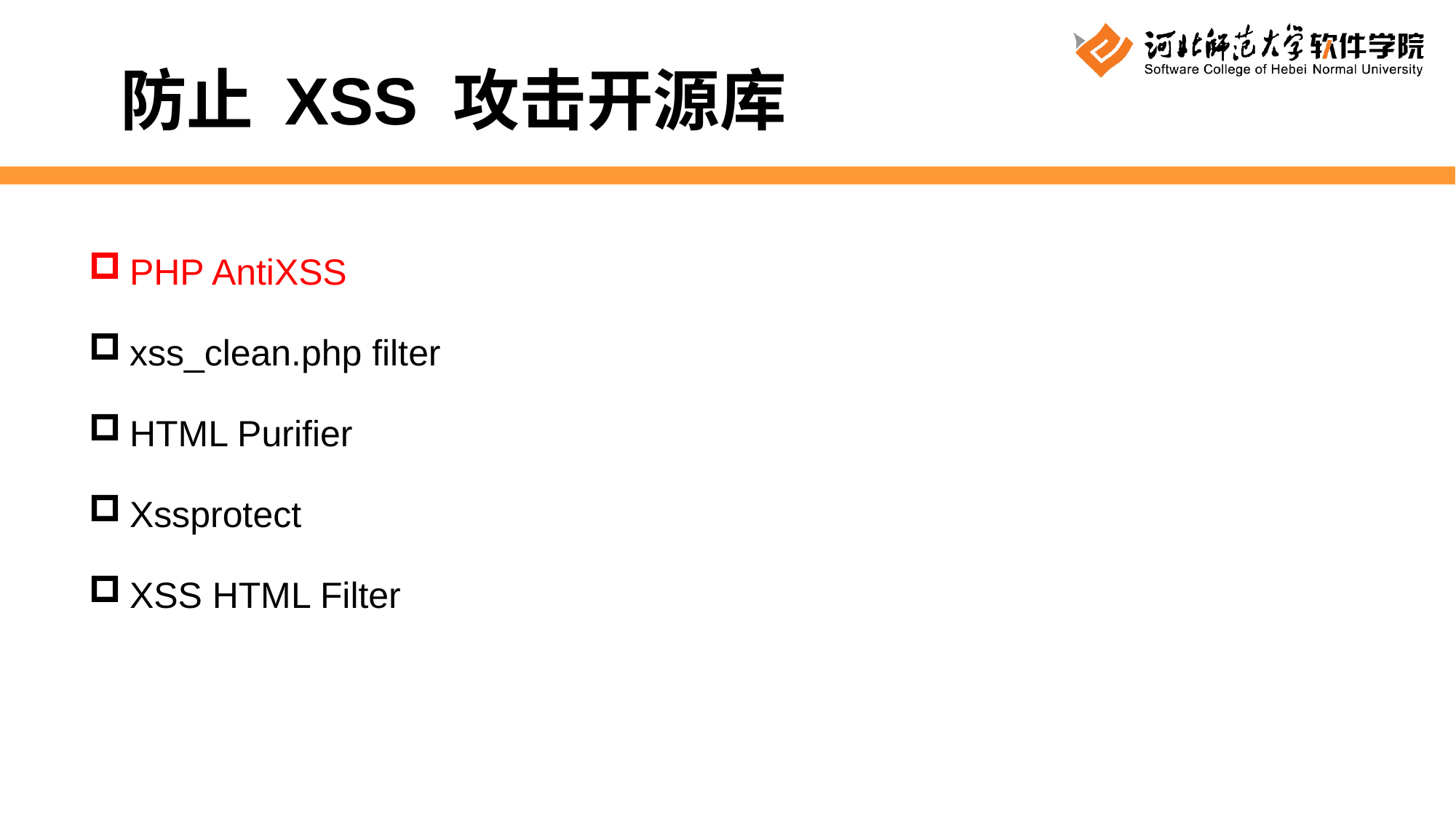

防止 XSS 攻击开源库
PHP AntiXSS
xss_clean.php filter
HTML Purifier
Xssprotect
XSS HTML Filter